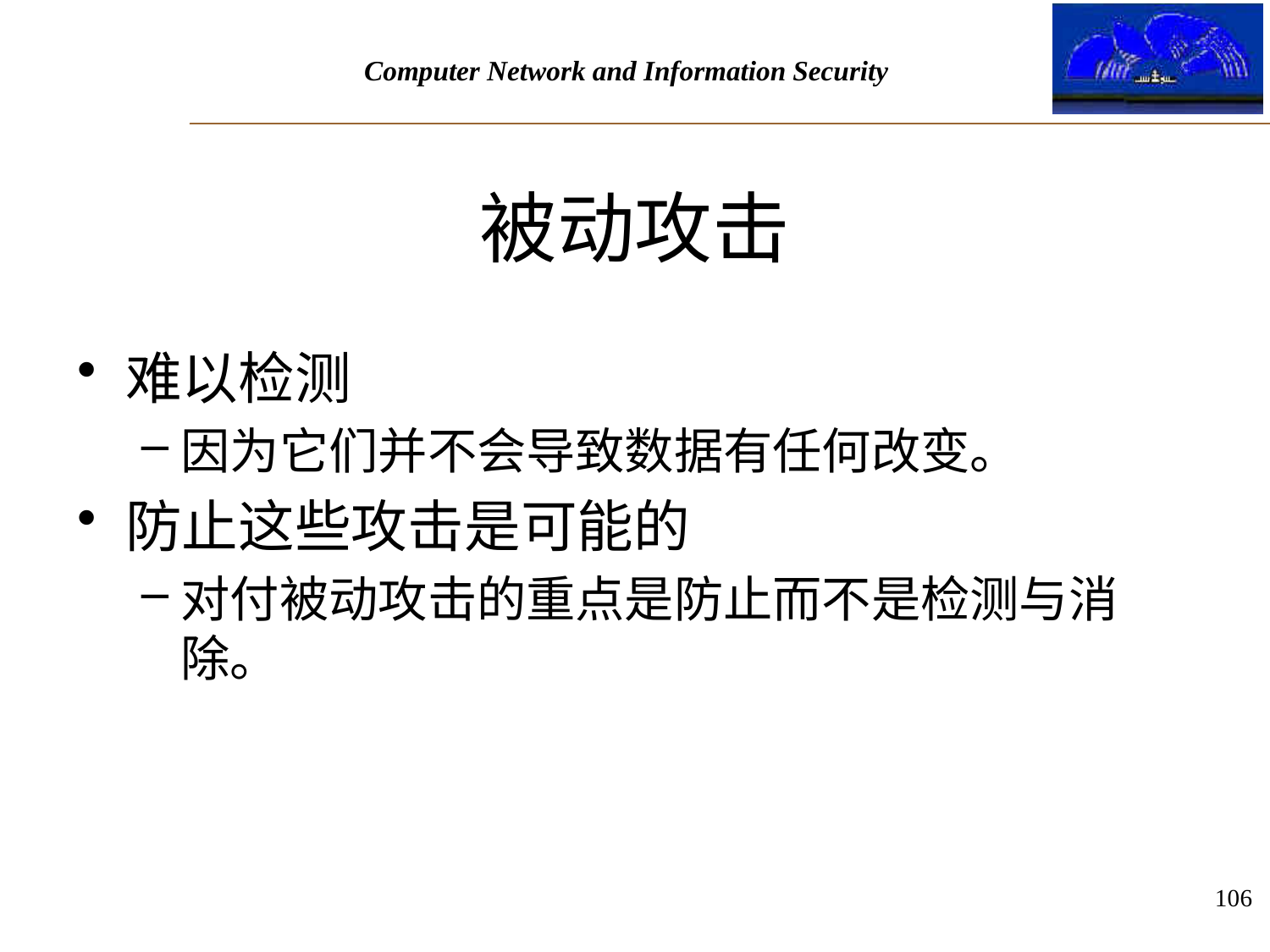

# 被动攻击
难以检测
因为它们并不会导致数据有任何改变。
防止这些攻击是可能的
对付被动攻击的重点是防止而不是检测与消除。
106